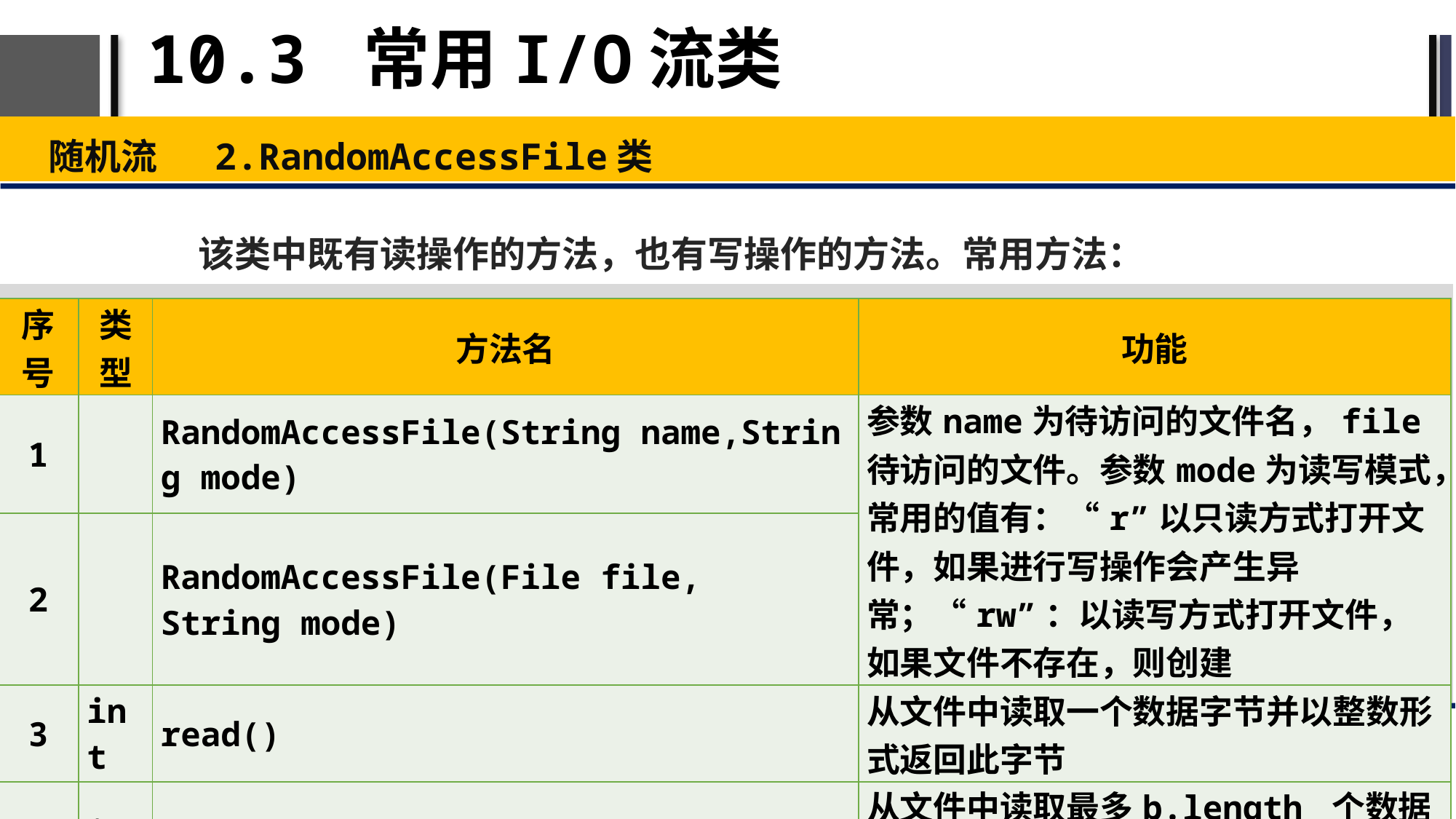

# 10.3 常用I/O流类

随机流      2.RandomAccessFile类

该类中既有读操作的方法，也有写操作的方法。常用方法：

| 序号 | 类型 | 方法名 | 功能 |
| --- | --- | --- | --- |
| 1 |  | RandomAccessFile(String name,String mode) | 参数name为待访问的文件名，file待访问的文件。参数mode为读写模式，常用的值有：“r”以只读方式打开文件，如果进行写操作会产生异常；“rw”：以读写方式打开文件，如果文件不存在，则创建 |
| 2 |  | RandomAccessFile(File file, String mode) |  |
| 3 | int | read() | 从文件中读取一个数据字节并以整数形式返回此字节 |
| 4 | int | read(byte[] b) | 从文件中读取最多b.length 个数据字节到b数组中，并返回实际读取的字节数 |